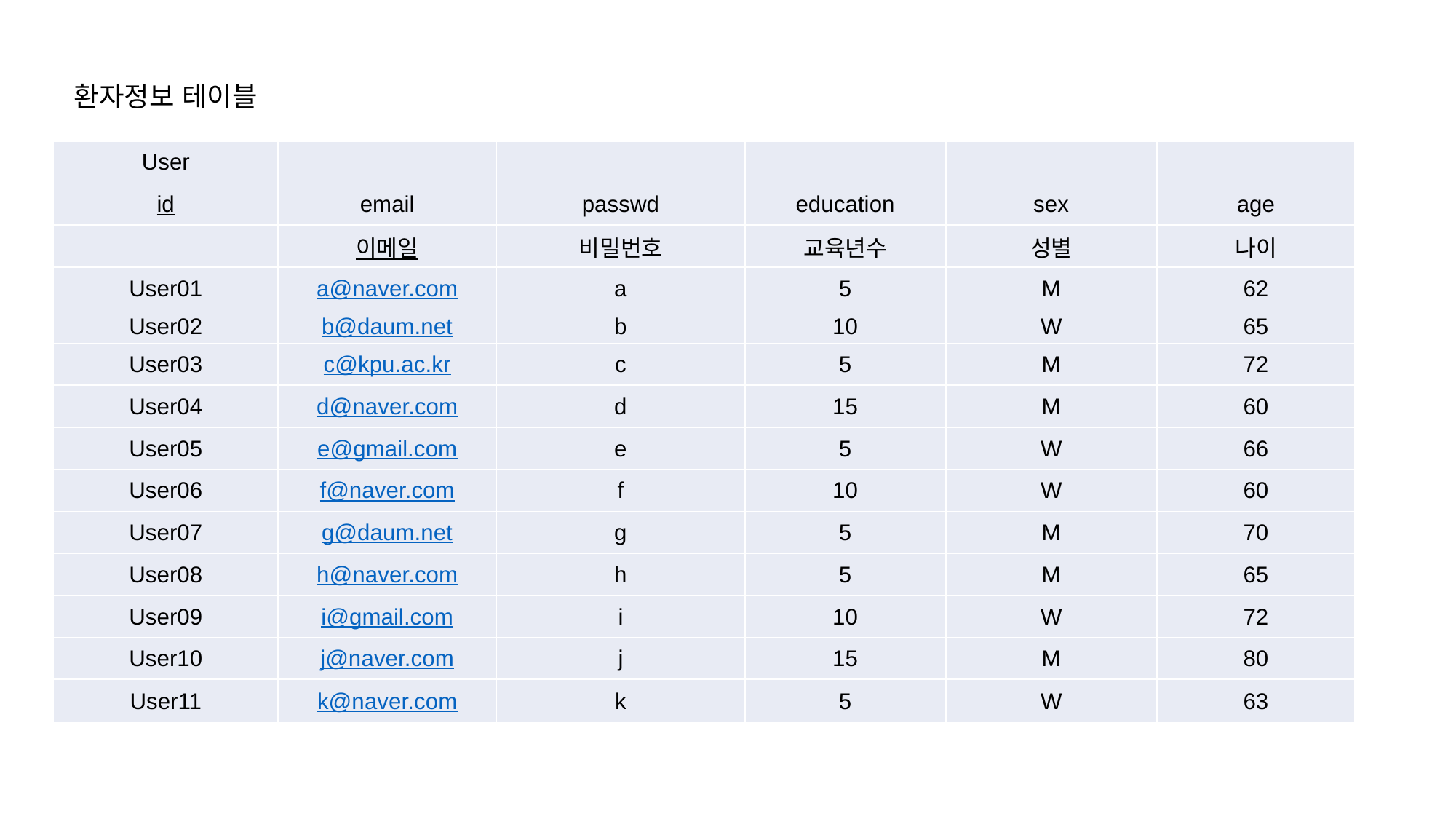

환자정보 테이블
| User |  |  |  |  |  |
| --- | --- | --- | --- | --- | --- |
| id | email | passwd | education | sex | age |
|  | 이메일 | 비밀번호 | 교육년수 | 성별 | 나이 |
| User01 | a@naver.com | a | 5 | M | 62 |
| User02 | b@daum.net | b | 10 | W | 65 |
| User03 | c@kpu.ac.kr | c | 5 | M | 72 |
| User04 | d@naver.com | d | 15 | M | 60 |
| User05 | e@gmail.com | e | 5 | W | 66 |
| User06 | f@naver.com | f | 10 | W | 60 |
| User07 | g@daum.net | g | 5 | M | 70 |
| User08 | h@naver.com | h | 5 | M | 65 |
| User09 | i@gmail.com | i | 10 | W | 72 |
| User10 | j@naver.com | j | 15 | M | 80 |
| User11 | k@naver.com | k | 5 | W | 63 |